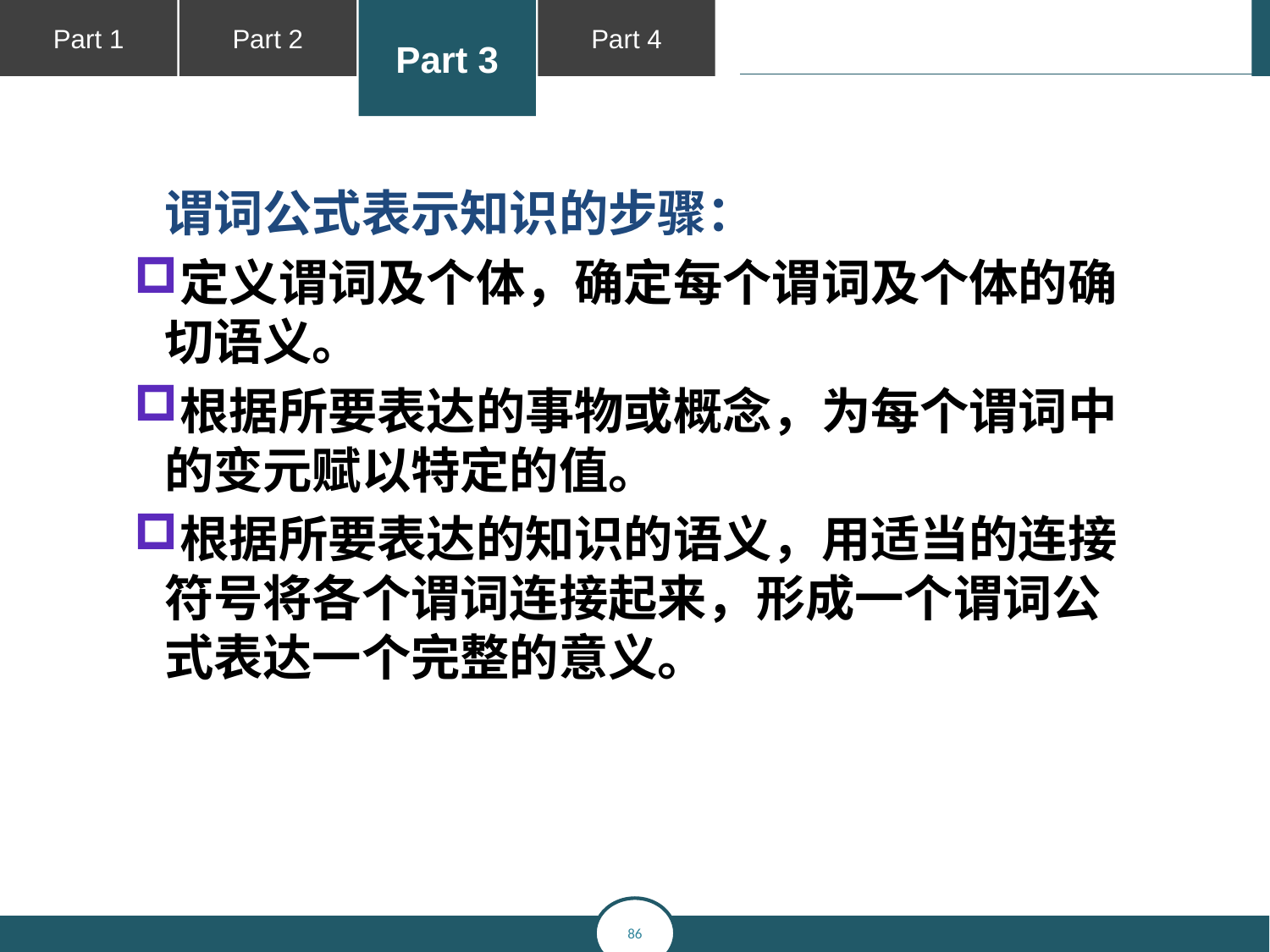

谓词公式表示知识的步骤：
定义谓词及个体，确定每个谓词及个体的确切语义。
根据所要表达的事物或概念，为每个谓词中的变元赋以特定的值。
根据所要表达的知识的语义，用适当的连接符号将各个谓词连接起来，形成一个谓词公式表达一个完整的意义。